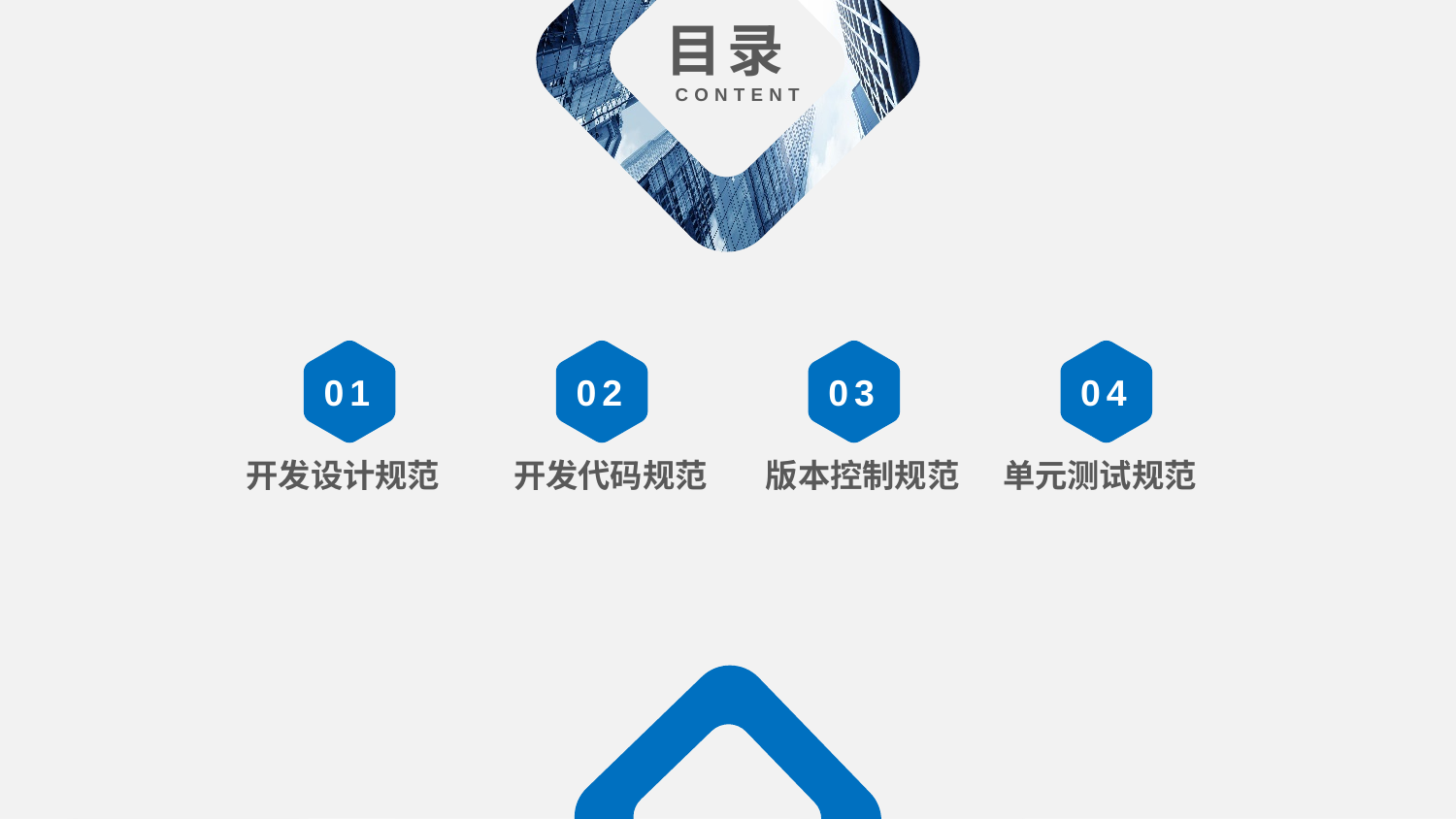

目录
CONTENT

01
开发设计规范

02
 开发代码规范

03
 版本控制规范

04
单元测试规范